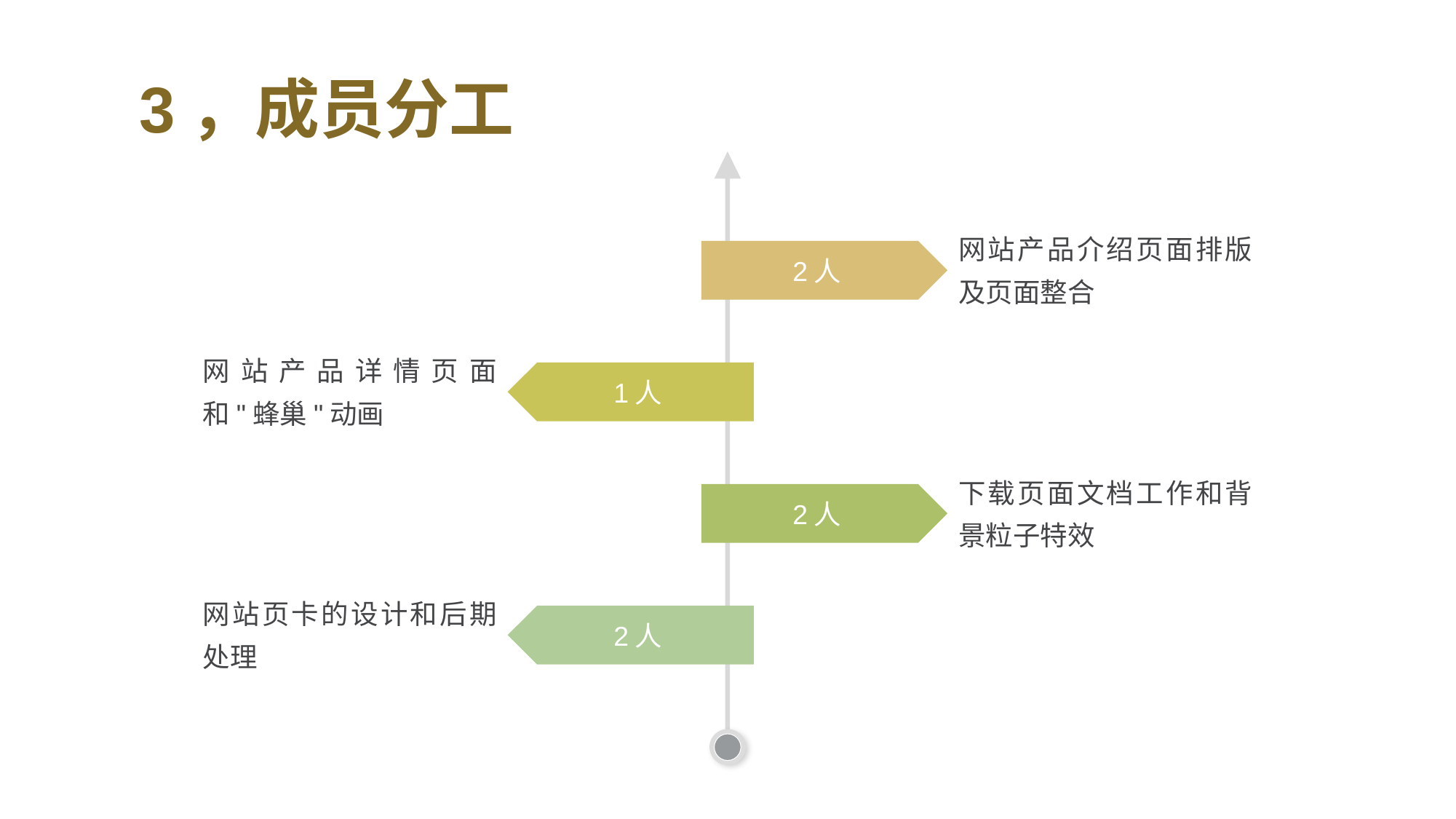

3，成员分工

网站产品介绍页面排版及页面整合
2人
网站产品详情页面和"蜂巢"动画
1人
下载页面文档工作和背景粒子特效
2人
网站页卡的设计和后期处理
2人